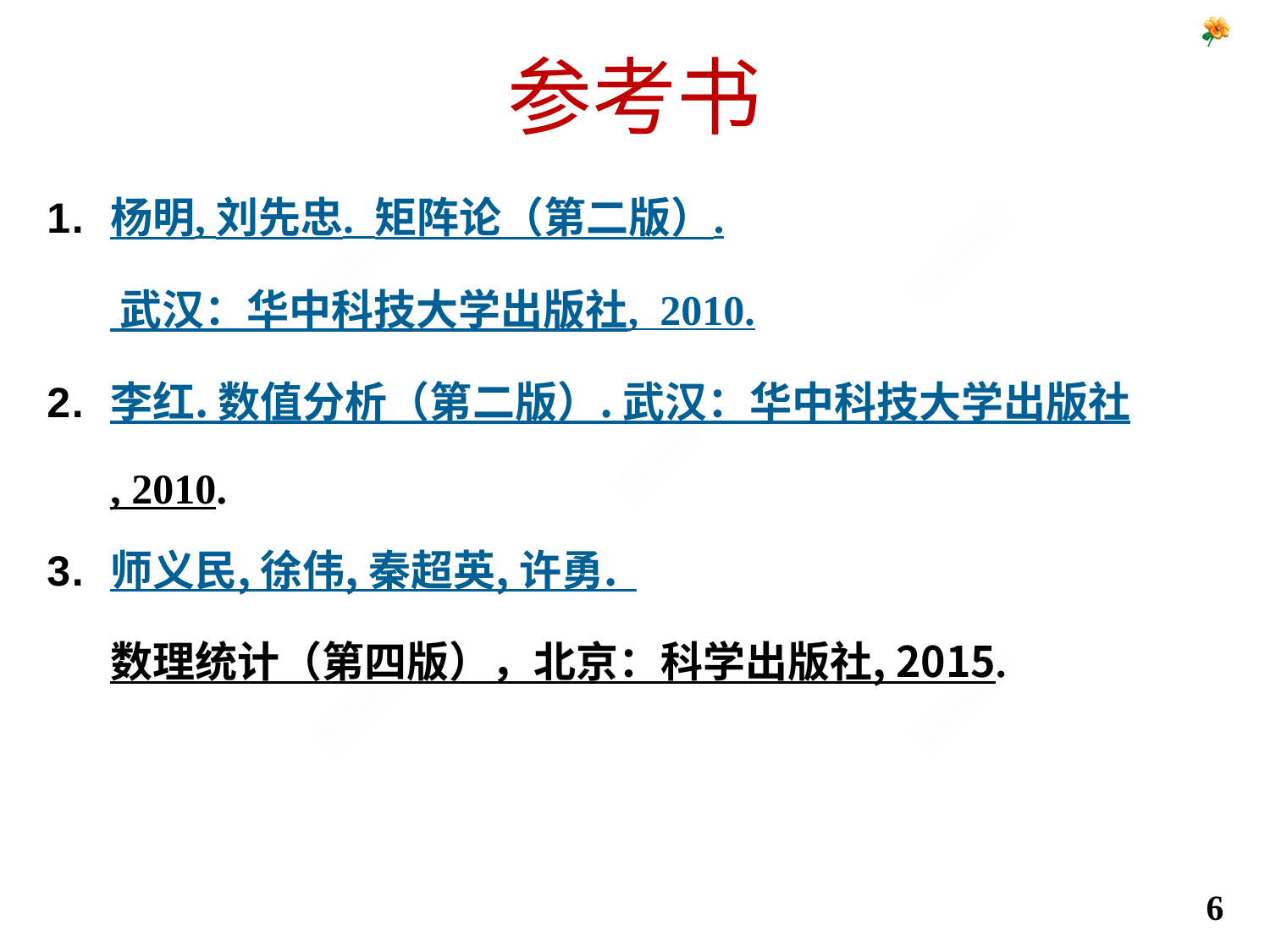

参考书
杨明, 刘先忠.  矩阵论（第二版）. 武汉：华中科技大学出版社,  2010.
李红. 数值分析（第二版）. 武汉：华中科技大学出版社, 2010.
师义民, 徐伟, 秦超英, 许勇.  数理统计（第四版），北京：科学出版社, 2015.